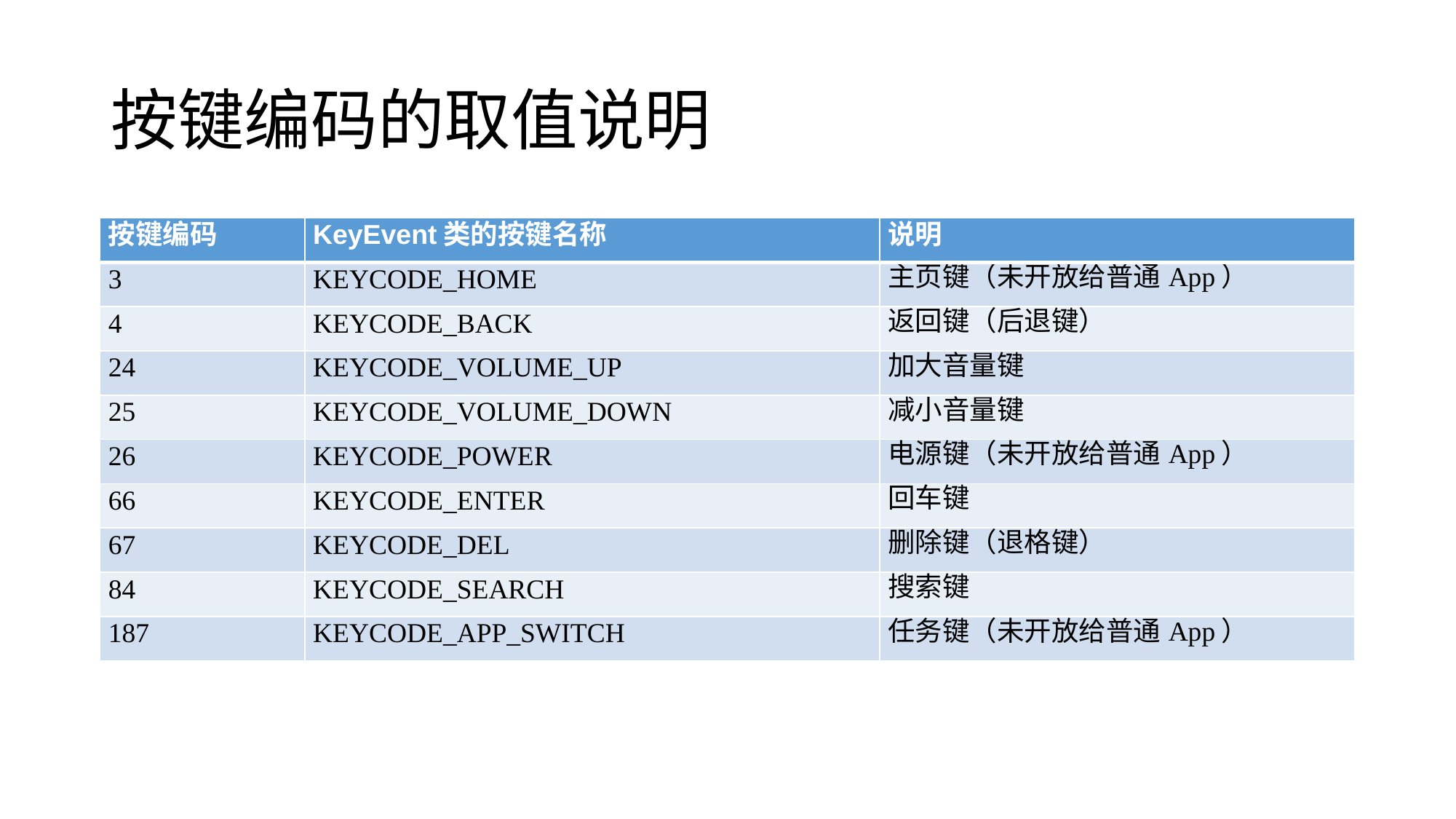

# 按键编码的取值说明
| 按键编码 | KeyEvent类的按键名称 | 说明 |
| --- | --- | --- |
| 3 | KEYCODE\_HOME | 主页键（未开放给普通App） |
| 4 | KEYCODE\_BACK | 返回键（后退键） |
| 24 | KEYCODE\_VOLUME\_UP | 加大音量键 |
| 25 | KEYCODE\_VOLUME\_DOWN | 减小音量键 |
| 26 | KEYCODE\_POWER | 电源键（未开放给普通App） |
| 66 | KEYCODE\_ENTER | 回车键 |
| 67 | KEYCODE\_DEL | 删除键（退格键） |
| 84 | KEYCODE\_SEARCH | 搜索键 |
| 187 | KEYCODE\_APP\_SWITCH | 任务键（未开放给普通App） |